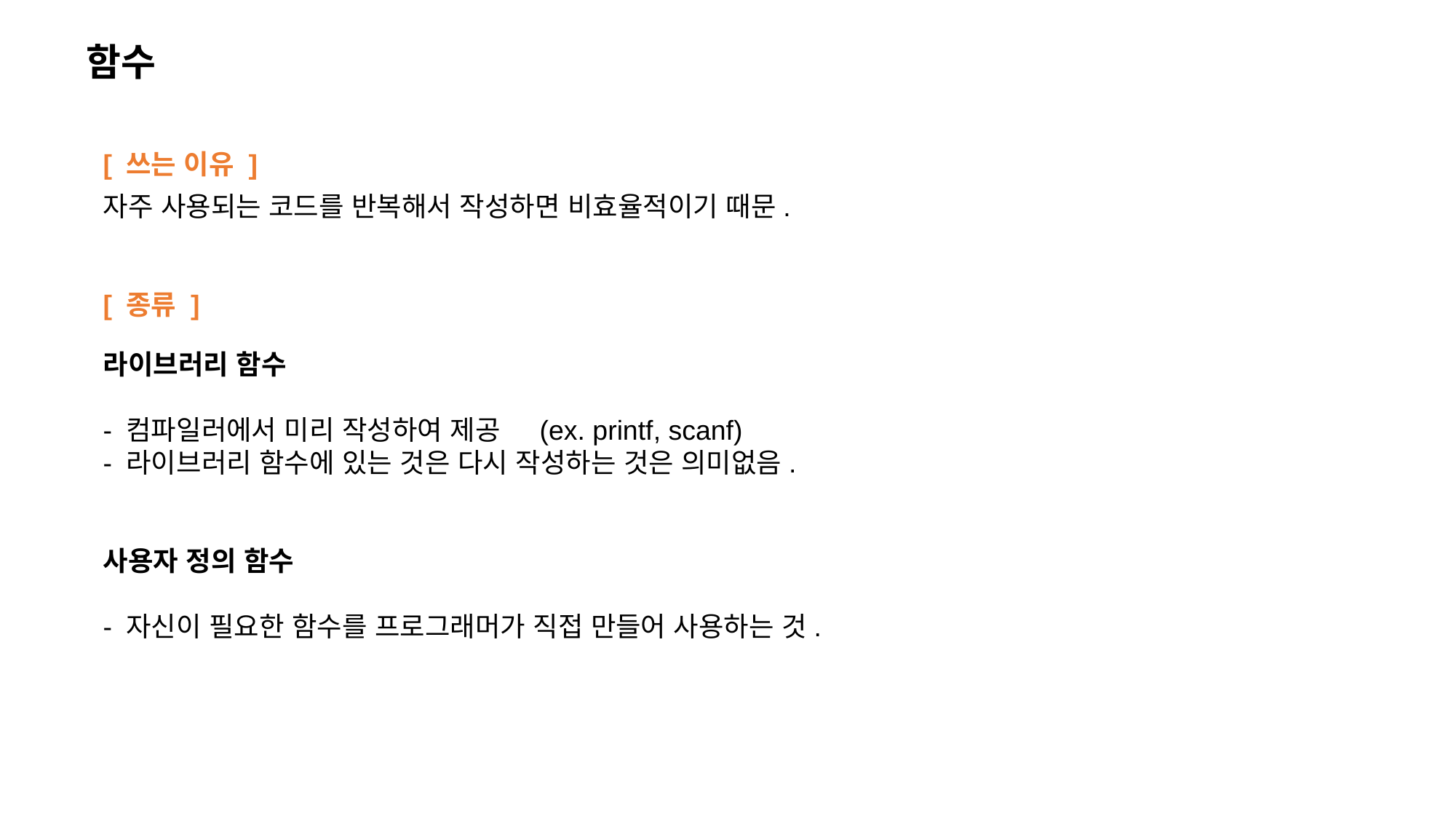

함수
[ 쓰는 이유 ]

자주 사용되는 코드를 반복해서 작성하면 비효율적이기 때문.

[ 종류 ]

라이브러리 함수

- 컴파일러에서 미리 작성하여 제공	(ex. printf, scanf)
- 라이브러리 함수에 있는 것은 다시 작성하는 것은 의미없음.

사용자 정의 함수

- 자신이 필요한 함수를 프로그래머가 직접 만들어 사용하는 것.